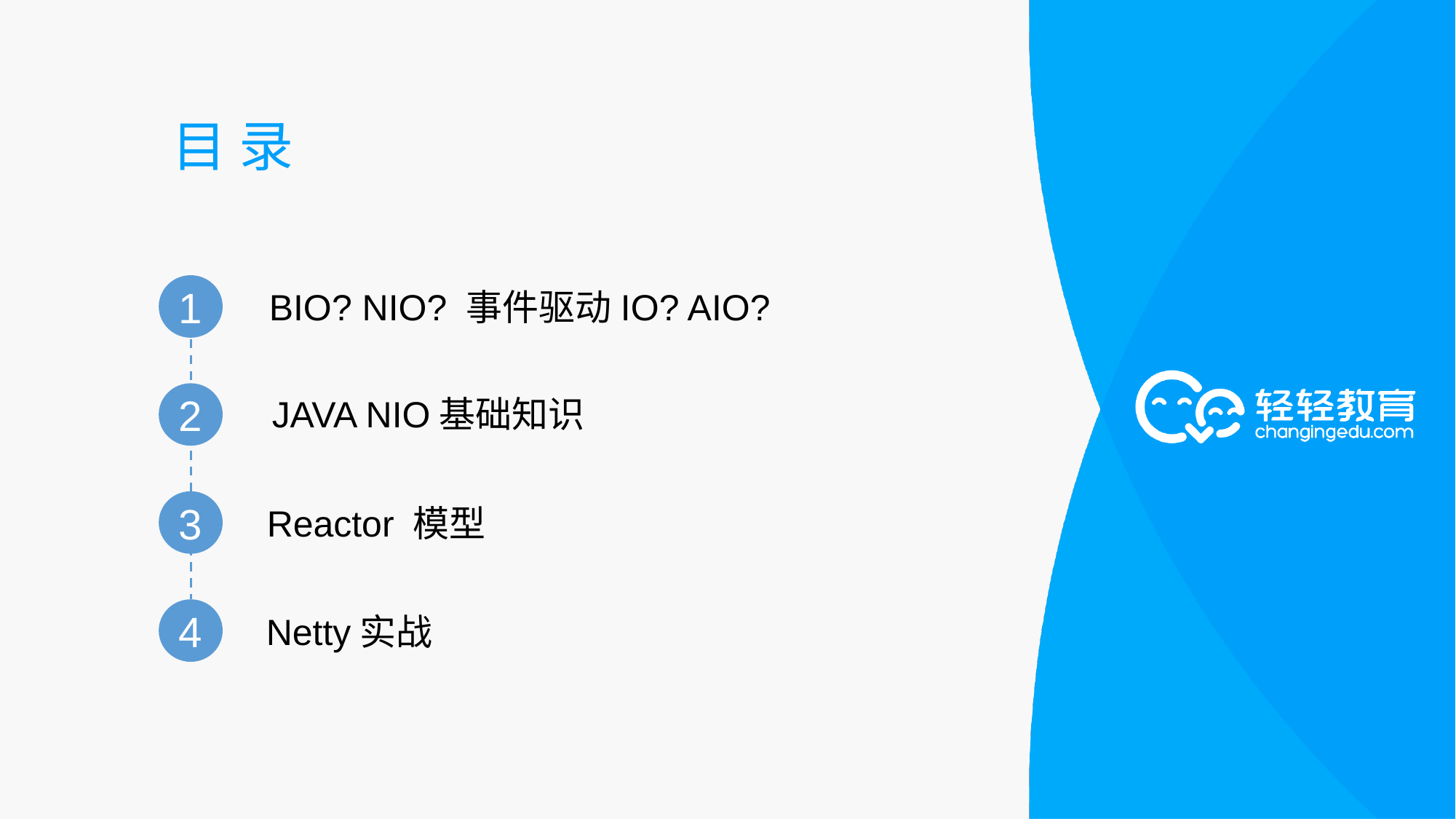

目 录
1
BIO? NIO? 事件驱动IO? AIO?
2
JAVA NIO基础知识
3
Reactor 模型
4
Netty实战
2